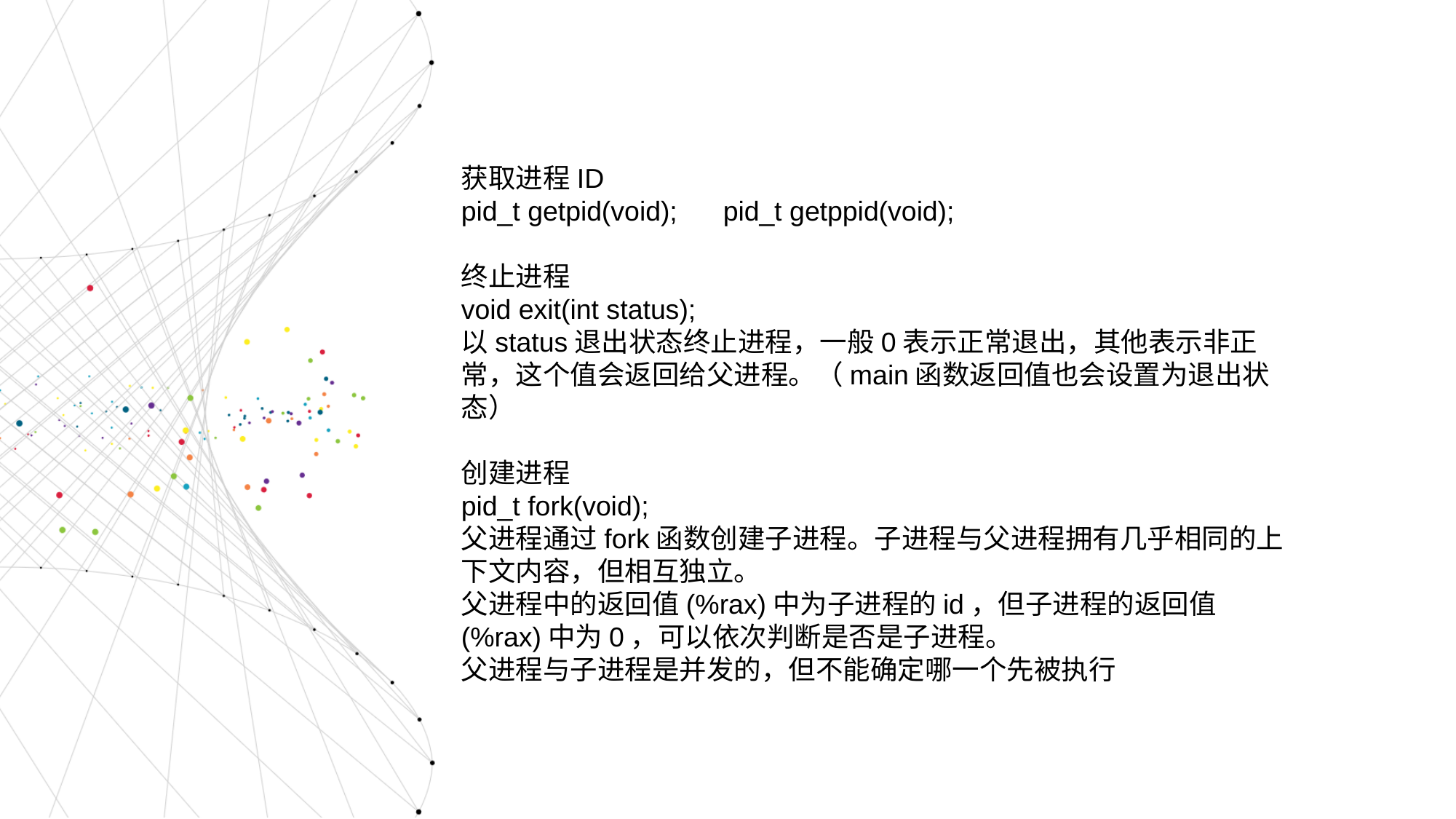

获取进程ID
pid_t getpid(void);      pid_t getppid(void);

终止进程
void exit(int status);
以status退出状态终止进程，一般0表示正常退出，其他表示非正常，这个值会返回给父进程。（main函数返回值也会设置为退出状态）

创建进程
pid_t fork(void);
父进程通过fork函数创建子进程。子进程与父进程拥有几乎相同的上下文内容，但相互独立。
父进程中的返回值(%rax)中为子进程的id，但子进程的返回值(%rax)中为0，可以依次判断是否是子进程。
父进程与子进程是并发的，但不能确定哪一个先被执行